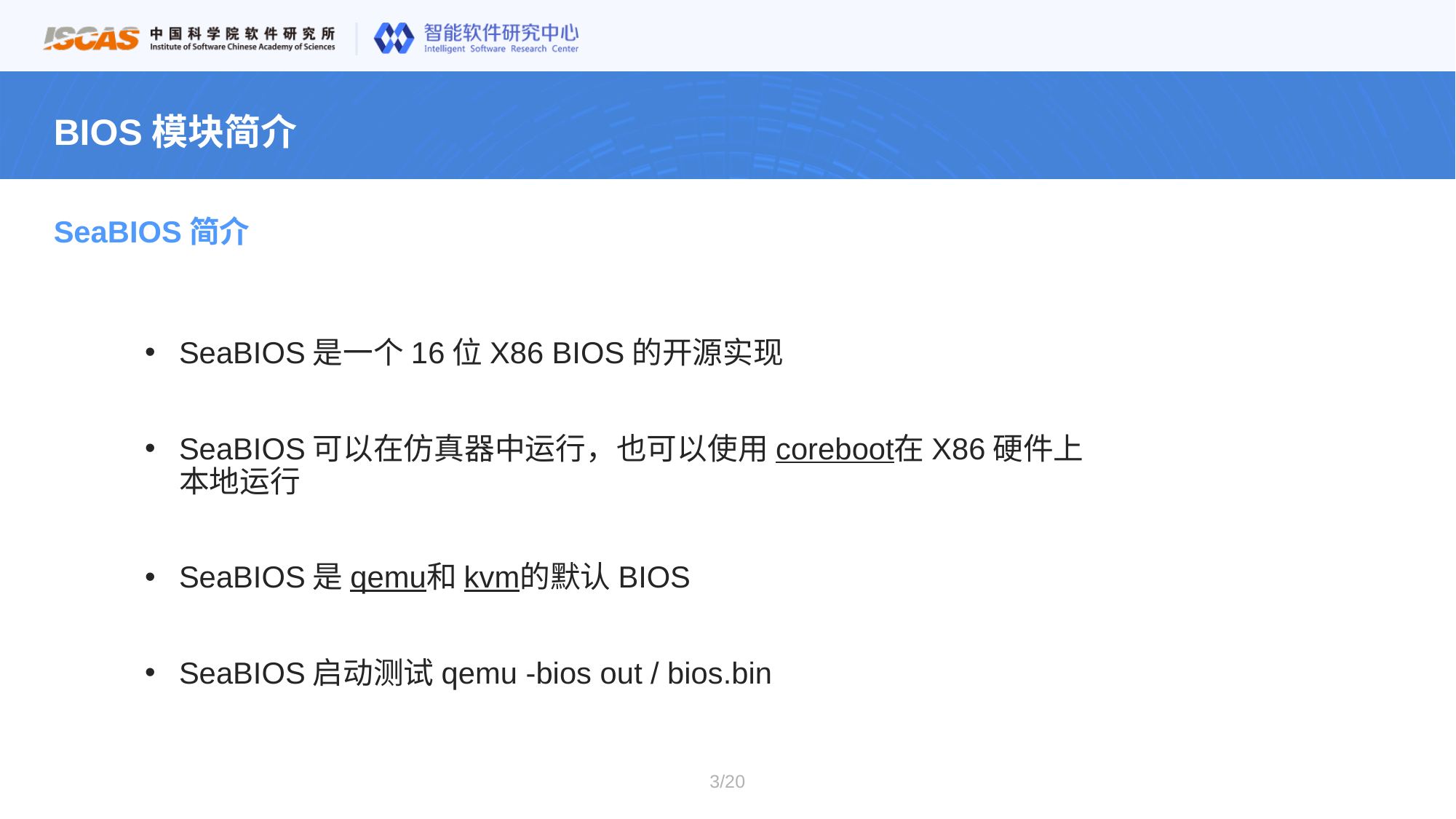

BIOS模块简介

SeaBIOS简介
SeaBIOS是一个16位X86 BIOS的开源实现

SeaBIOS可以在仿真器中运行，也可以使用coreboot在X86硬件上本地运行

SeaBIOS是qemu和kvm的默认BIOS

SeaBIOS启动测试qemu -bios out / bios.bin
3/20